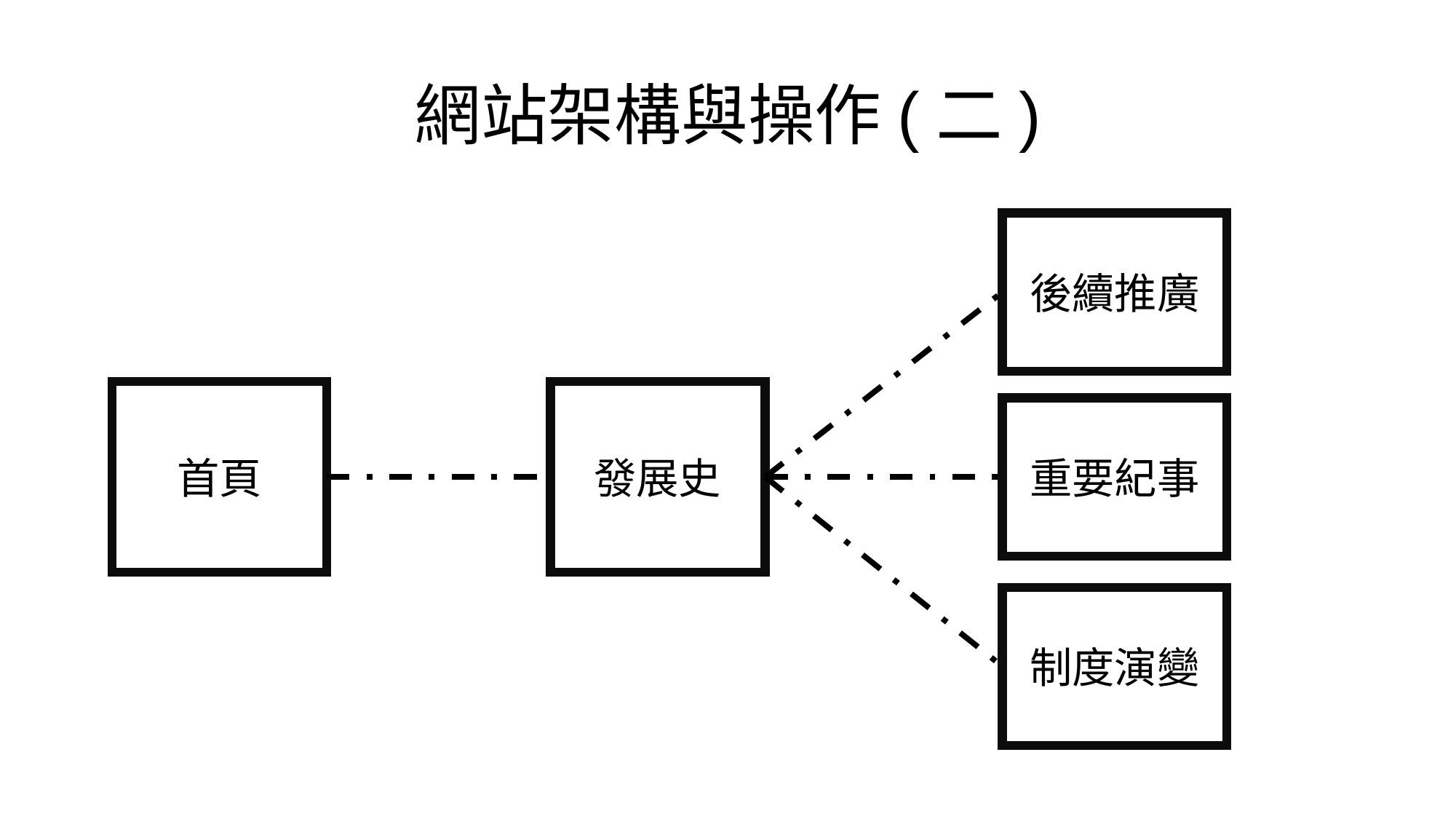

# 網站架構與操作(二)
後續推廣
首頁
發展史
重要紀事
制度演變